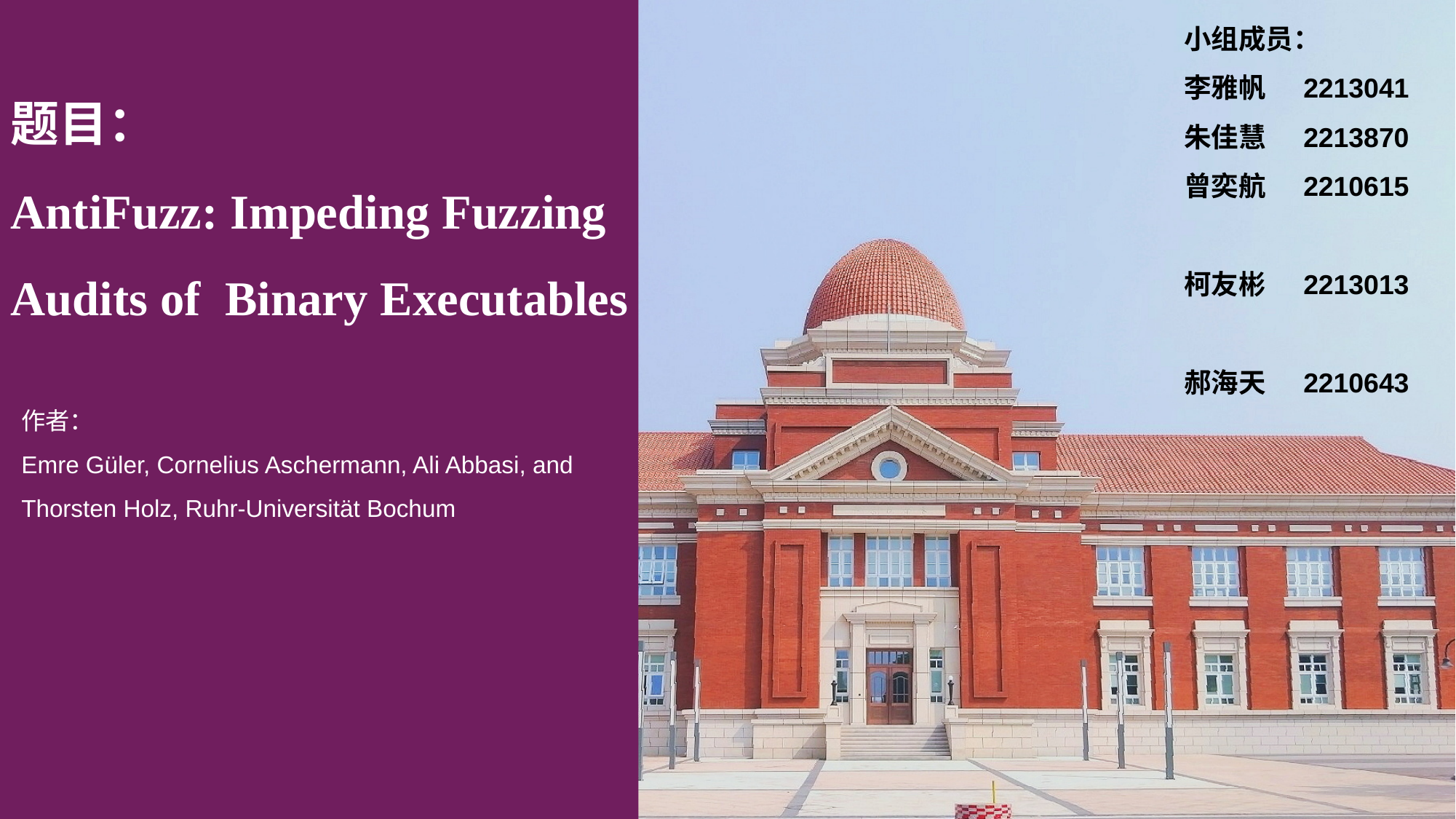

小组成员：
李雅帆     2213041
朱佳慧     2213870
曾奕航     2210615
柯友彬     2213013
郝海天     2210643
题目：
AntiFuzz: Impeding Fuzzing Audits of  Binary Executables
作者：
Emre Güler, Cornelius Aschermann, Ali Abbasi, and Thorsten Holz, Ruhr-Universität Bochum